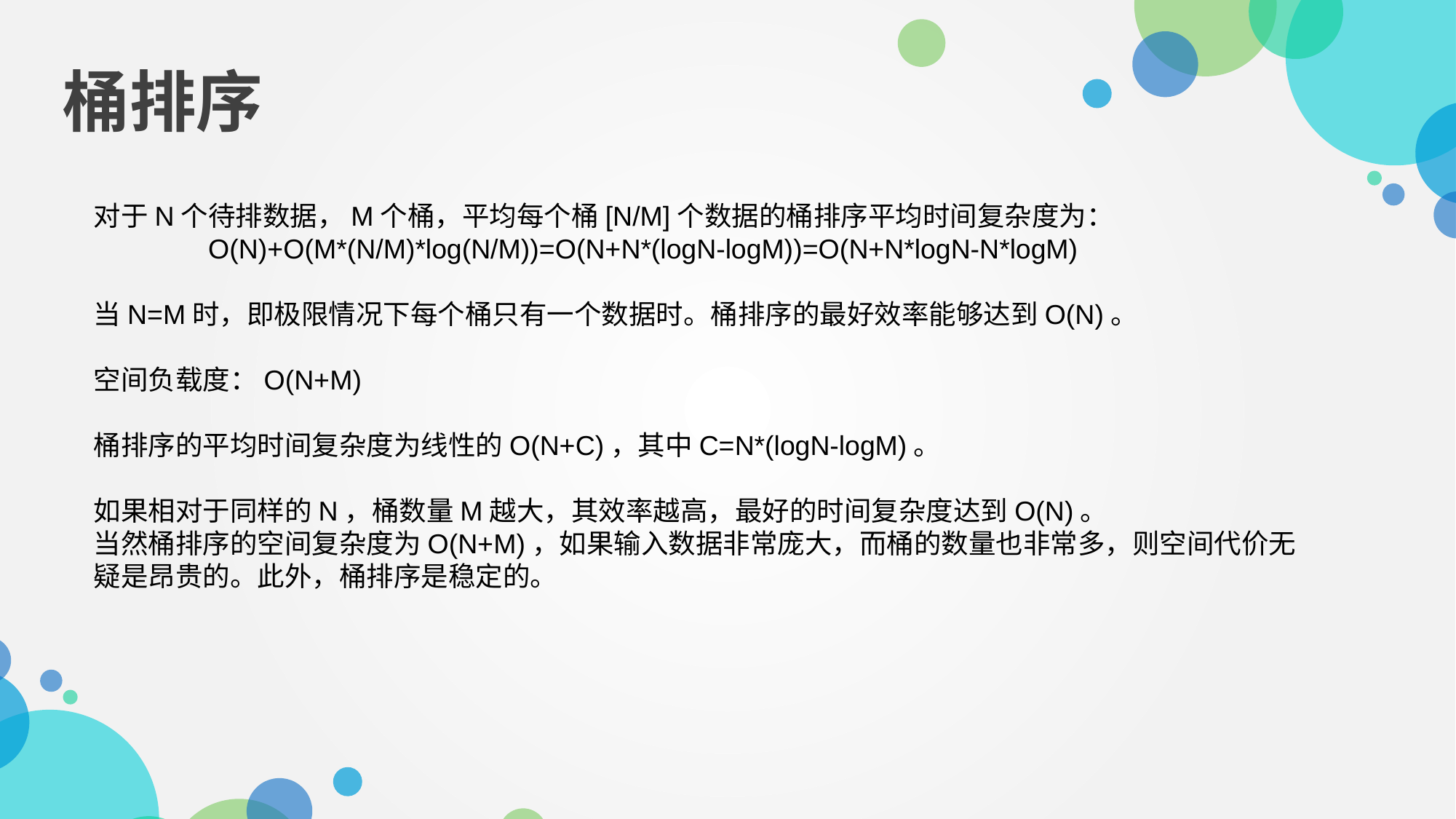

桶排序

对于N个待排数据，M个桶，平均每个桶[N/M]个数据的桶排序平均时间复杂度为：
               O(N)+O(M*(N/M)*log(N/M))=O(N+N*(logN-logM))=O(N+N*logN-N*logM)

当N=M时，即极限情况下每个桶只有一个数据时。桶排序的最好效率能够达到O(N)。

空间负载度：O(N+M)

桶排序的平均时间复杂度为线性的O(N+C)，其中C=N*(logN-logM)。

如果相对于同样的N，桶数量M越大，其效率越高，最好的时间复杂度达到O(N)。
当然桶排序的空间复杂度为O(N+M)，如果输入数据非常庞大，而桶的数量也非常多，则空间代价无疑是昂贵的。此外，桶排序是稳定的。